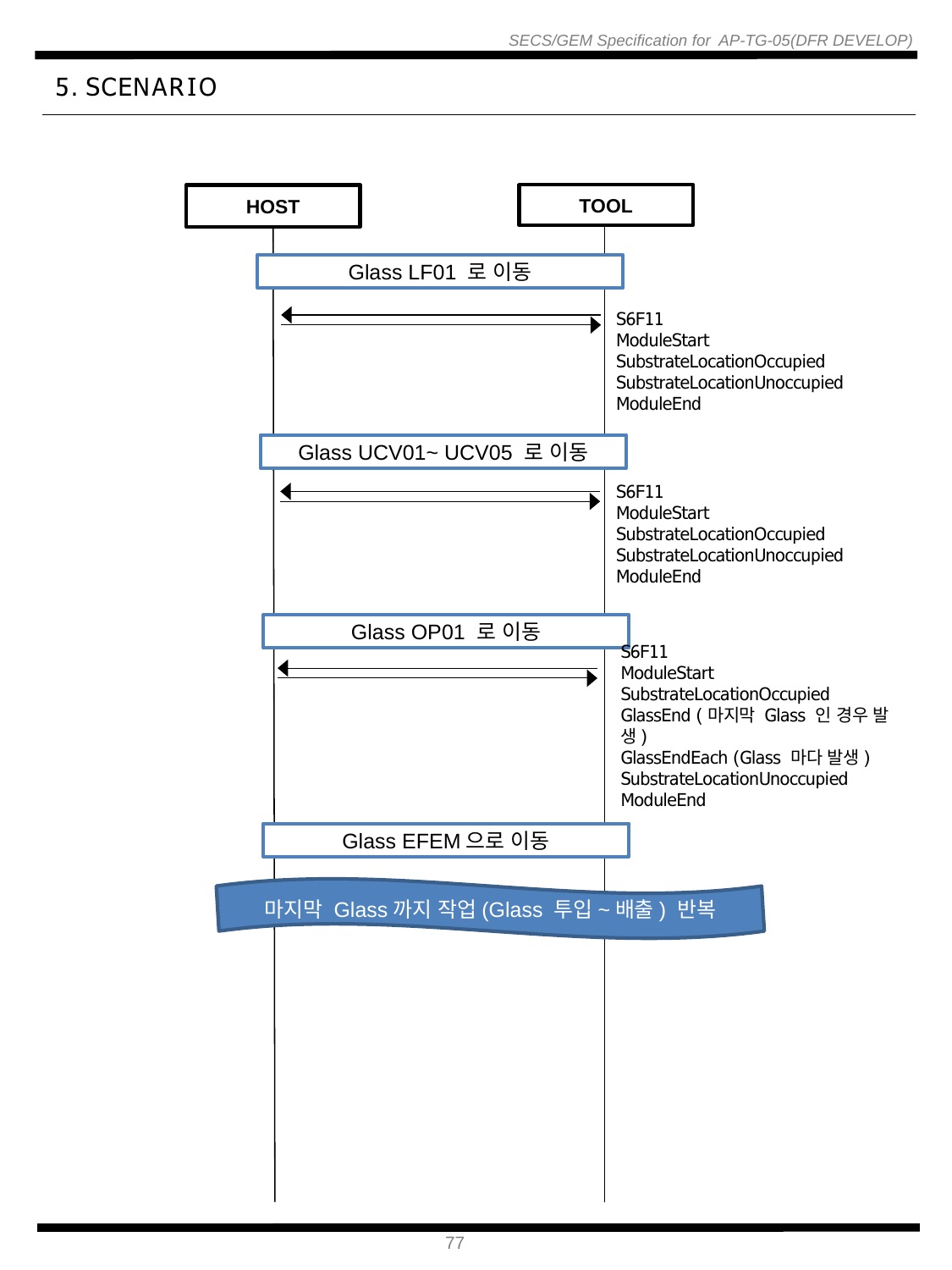

5. SCENARIO
HOST
TOOL
Glass LF01 로 이동
S6F11
ModuleStart
SubstrateLocationOccupied
SubstrateLocationUnoccupied
ModuleEnd
Glass UCV01~ UCV05 로 이동
S6F11
ModuleStart
SubstrateLocationOccupied
SubstrateLocationUnoccupied
ModuleEnd
Glass OP01 로 이동
S6F11
ModuleStart
SubstrateLocationOccupied
GlassEnd (마지막 Glass 인 경우 발생)
GlassEndEach (Glass 마다 발생)
SubstrateLocationUnoccupied
ModuleEnd
Glass EFEM으로 이동
마지막 Glass까지 작업(Glass 투입~배출) 반복